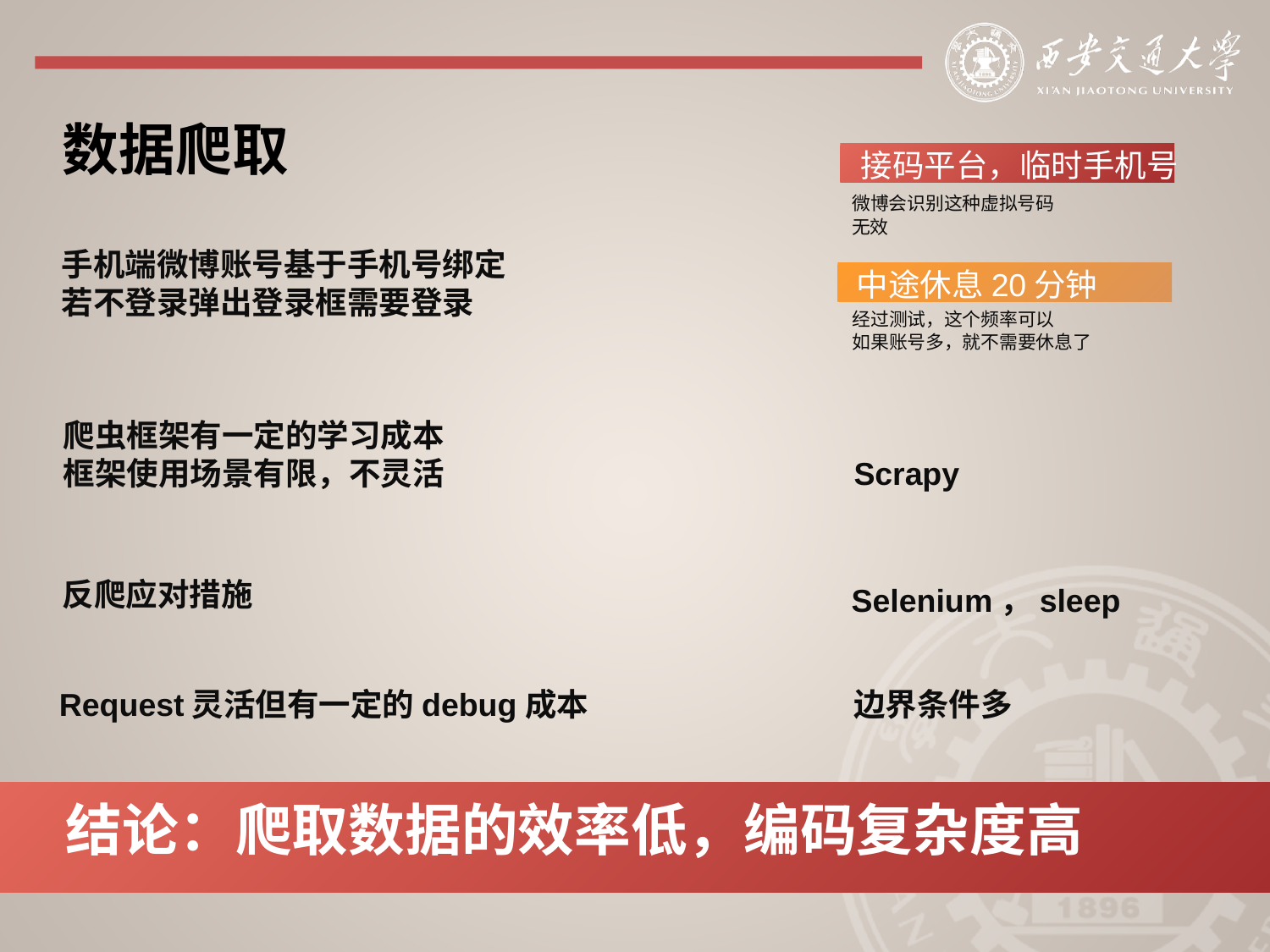

数据爬取
接码平台，临时手机号

微博会识别这种虚拟号码
无效
手机端微博账号基于手机号绑定
若不登录弹出登录框需要登录
中途休息20分钟

经过测试，这个频率可以
如果账号多，就不需要休息了
爬虫框架有一定的学习成本
框架使用场景有限，不灵活
Scrapy
反爬应对措施
Selenium，sleep
Request灵活但有一定的debug成本
边界条件多

结论：爬取数据的效率低，编码复杂度高